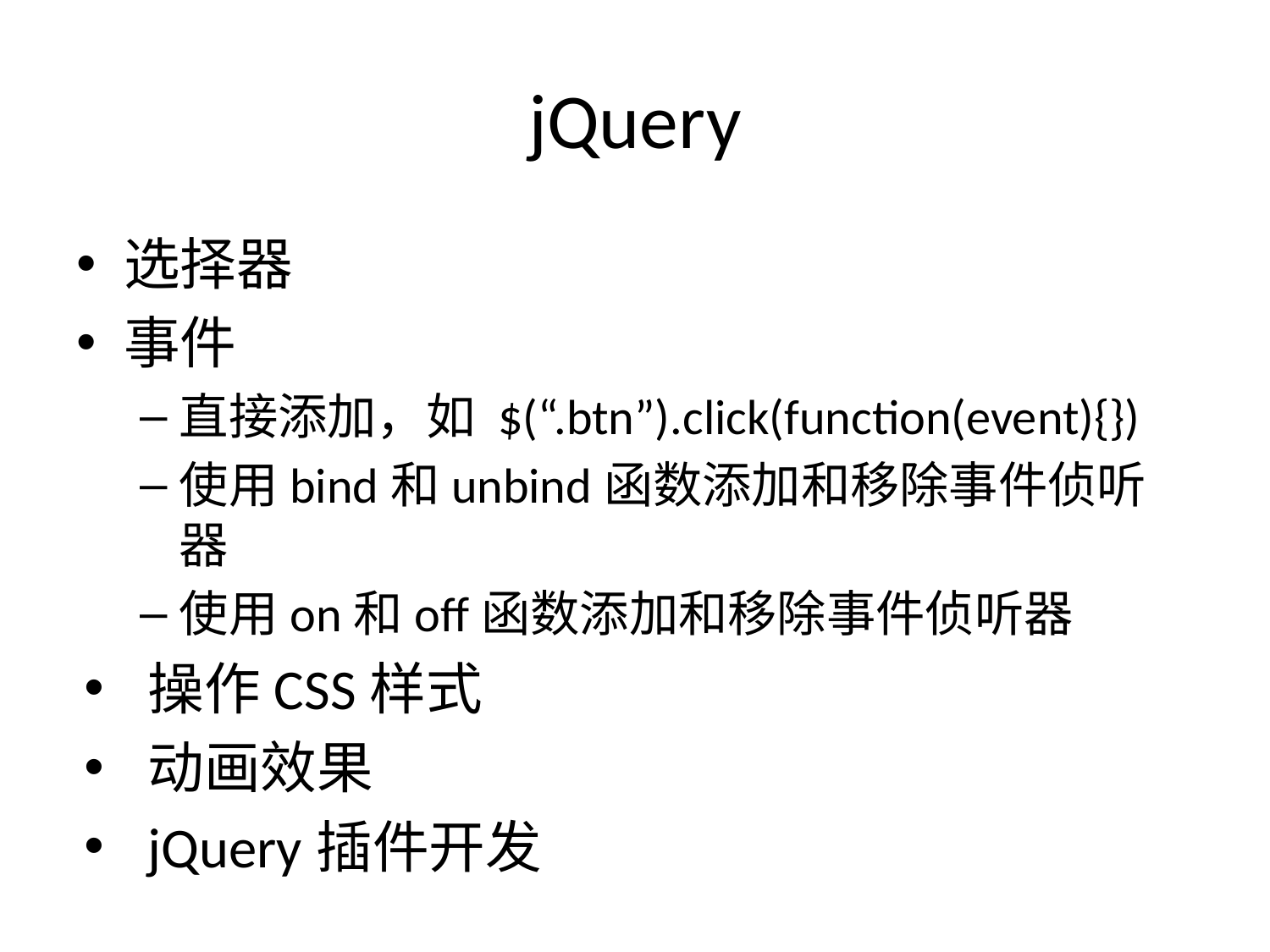

# jQuery
选择器
事件
直接添加，如 $(“.btn”).click(function(event){})
使用bind和unbind函数添加和移除事件侦听器
使用on和off函数添加和移除事件侦听器
操作CSS样式
动画效果
jQuery插件开发